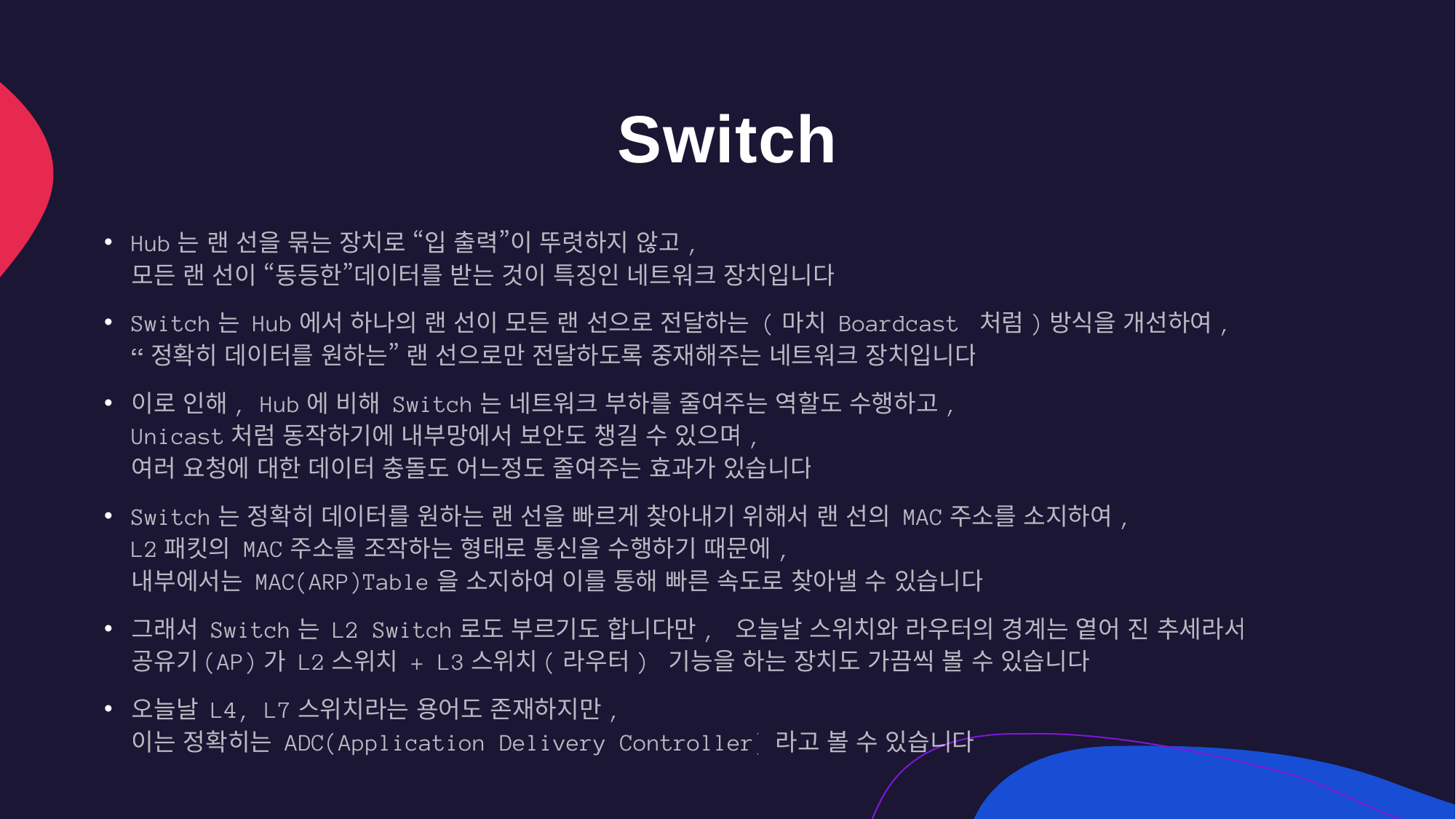

# Switch
Hub는 랜 선을 묶는 장치로 “입 출력”이 뚜렷하지 않고,
모든 랜 선이 “동등한”데이터를 받는 것이 특징인 네트워크 장치입니다
Switch는 Hub에서 하나의 랜 선이 모든 랜 선으로 전달하는 (마치 Boardcast 처럼)방식을 개선하여,
“정확히 데이터를 원하는” 랜 선으로만 전달하도록 중재해주는 네트워크 장치입니다
이로 인해, Hub에 비해 Switch는 네트워크 부하를 줄여주는 역할도 수행하고,
Unicast처럼 동작하기에 내부망에서 보안도 챙길 수 있으며,
여러 요청에 대한 데이터 충돌도 어느정도 줄여주는 효과가 있습니다
Switch는 정확히 데이터를 원하는 랜 선을 빠르게 찾아내기 위해서 랜 선의 MAC주소를 소지하여,
L2패킷의 MAC주소를 조작하는 형태로 통신을 수행하기 때문에,
내부에서는 MAC(ARP)Table을 소지하여 이를 통해 빠른 속도로 찾아낼 수 있습니다
그래서 Switch는 L2 Switch로도 부르기도 합니다만, 오늘날 스위치와 라우터의 경계는 옅어 진 추세라서
공유기(AP)가 L2스위치 + L3스위치(라우터) 기능을 하는 장치도 가끔씩 볼 수 있습니다
오늘날 L4, L7스위치라는 용어도 존재하지만,
이는 정확히는 ADC(Application Delivery Controller)라고 볼 수 있습니다